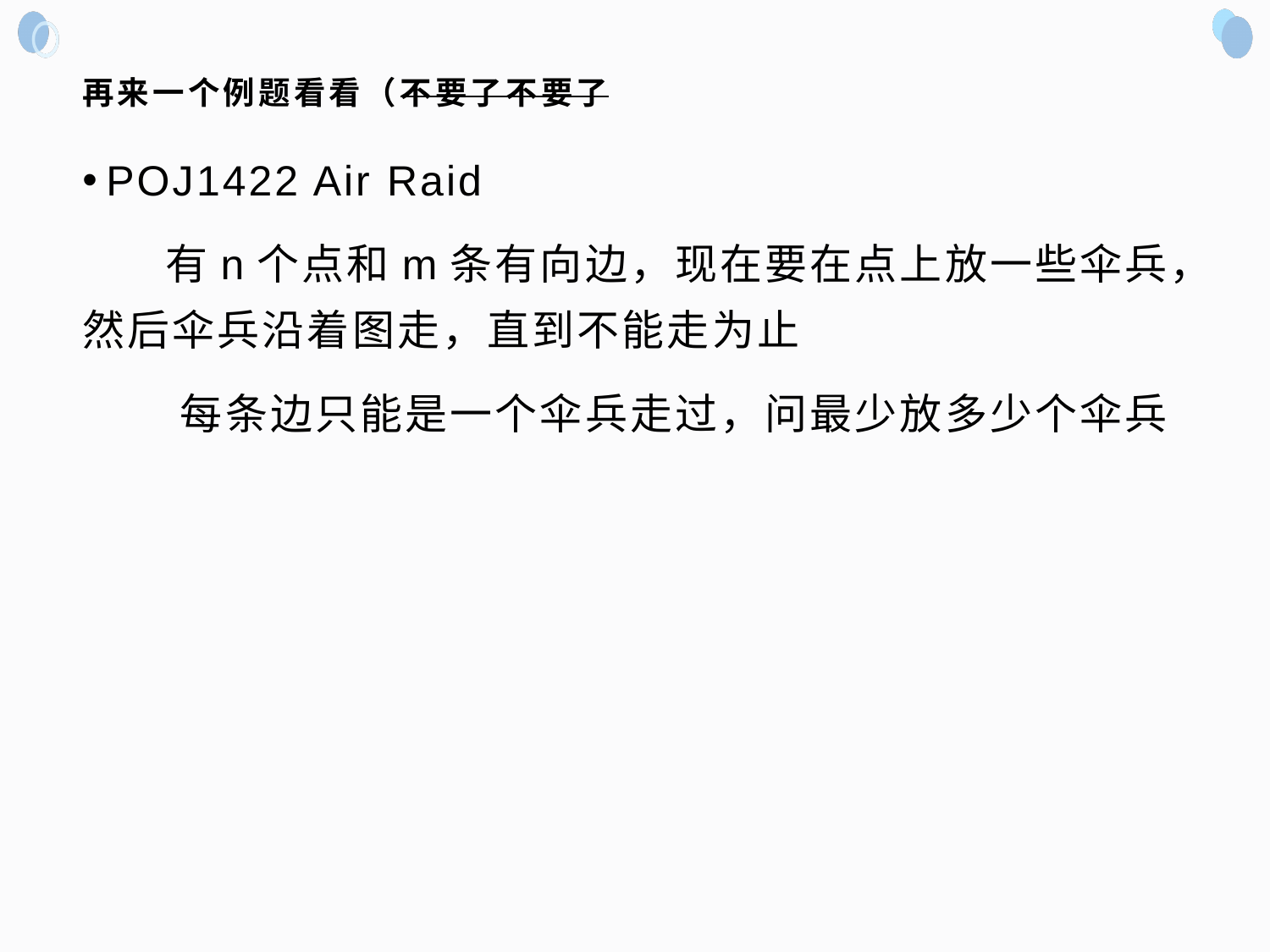

# 再来一个例题看看（不要了不要了
POJ1422 Air Raid
      有n个点和m条有向边，现在要在点上放一些伞兵，然后伞兵沿着图走，直到不能走为止
  每条边只能是一个伞兵走过，问最少放多少个伞兵